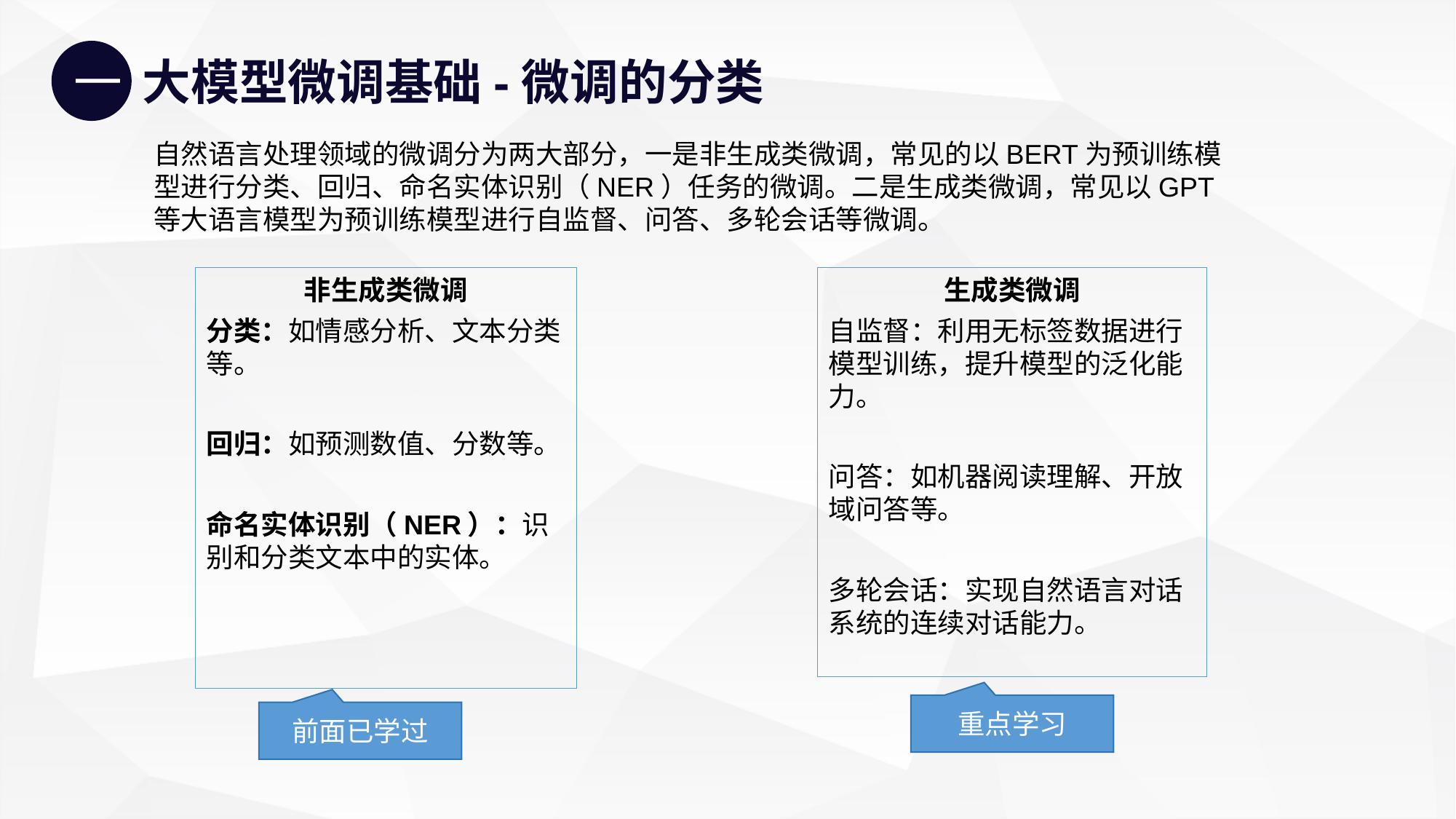

一
大模型微调基础-微调的分类
自然语言处理领域的微调分为两大部分，一是非生成类微调，常见的以BERT为预训练模型进行分类、回归、命名实体识别（NER）任务的微调。二是生成类微调，常见以GPT等大语言模型为预训练模型进行自监督、问答、多轮会话等微调。

非生成类微调
分类：如情感分析、文本分类等。

回归：如预测数值、分数等。

命名实体识别（NER）：识别和分类文本中的实体。
生成类微调
自监督：利用无标签数据进行模型训练，提升模型的泛化能力。

问答：如机器阅读理解、开放域问答等。

多轮会话：实现自然语言对话系统的连续对话能力。

重点学习
前面已学过